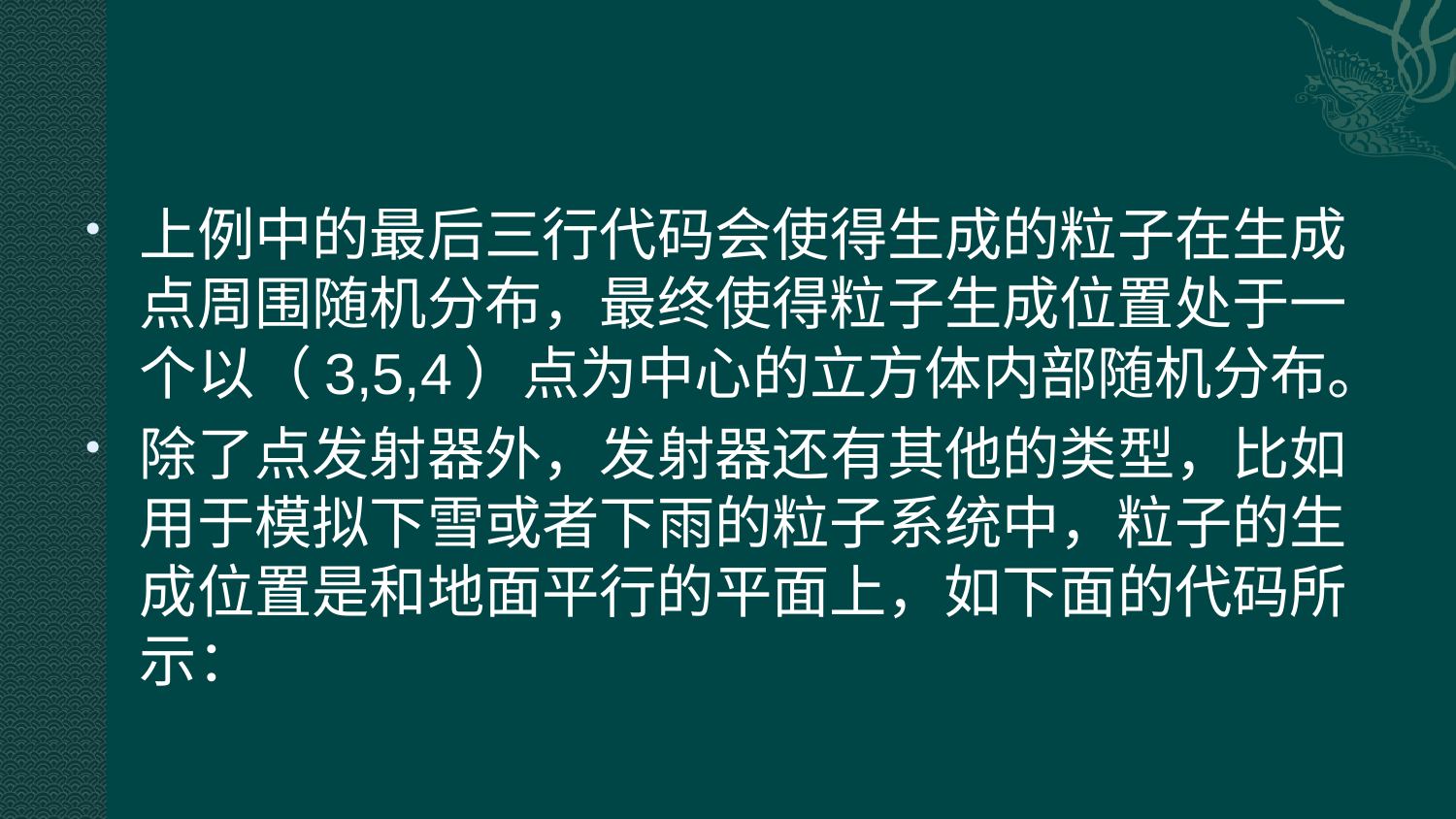

#
上例中的最后三行代码会使得生成的粒子在生成点周围随机分布，最终使得粒子生成位置处于一个以（3,5,4）点为中心的立方体内部随机分布。
除了点发射器外，发射器还有其他的类型，比如用于模拟下雪或者下雨的粒子系统中，粒子的生成位置是和地面平行的平面上，如下面的代码所示：